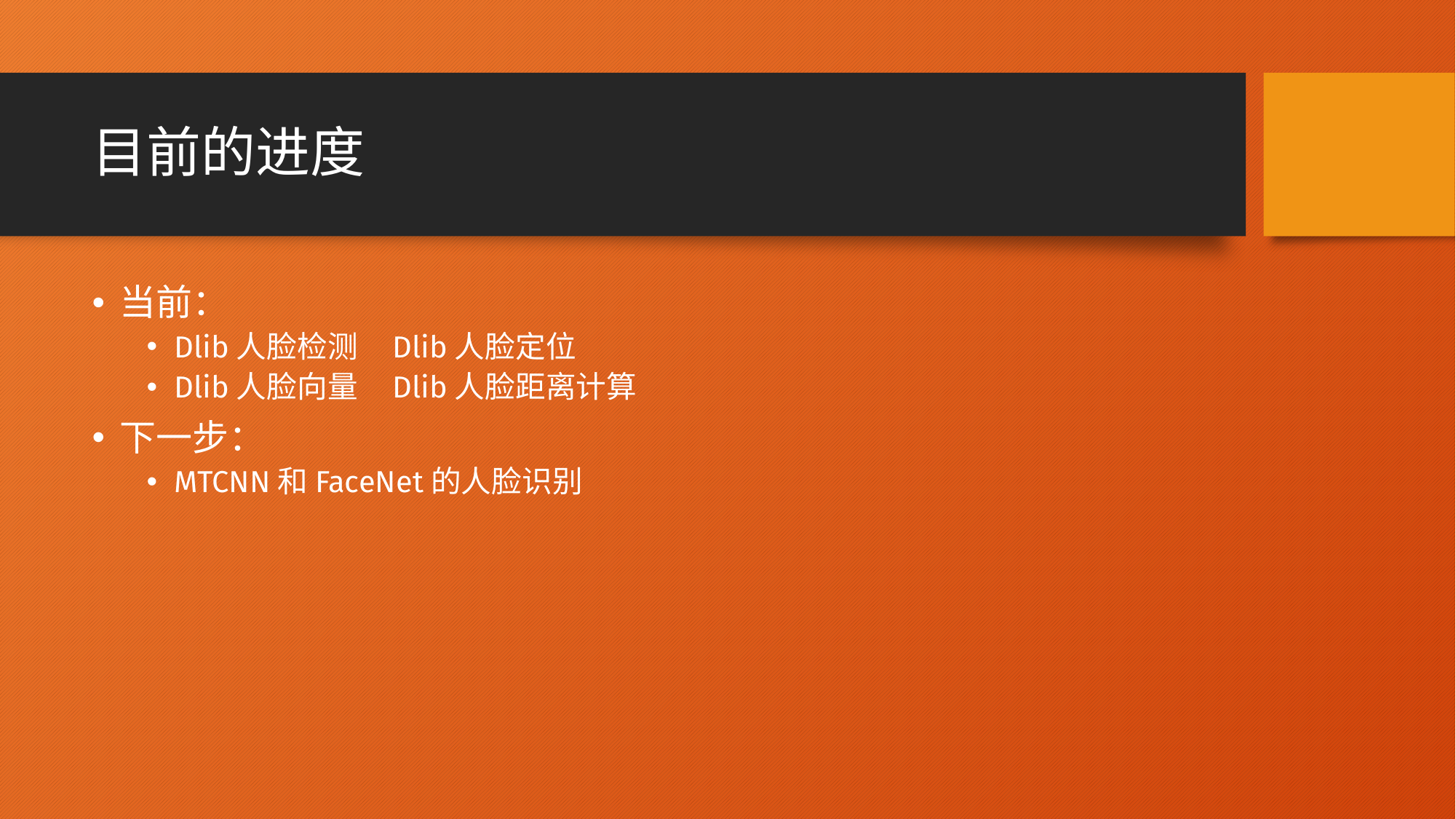

# 目前的进度
当前：
Dlib人脸检测	Dlib人脸定位
Dlib人脸向量 	Dlib人脸距离计算
下一步：
MTCNN和FaceNet的人脸识别